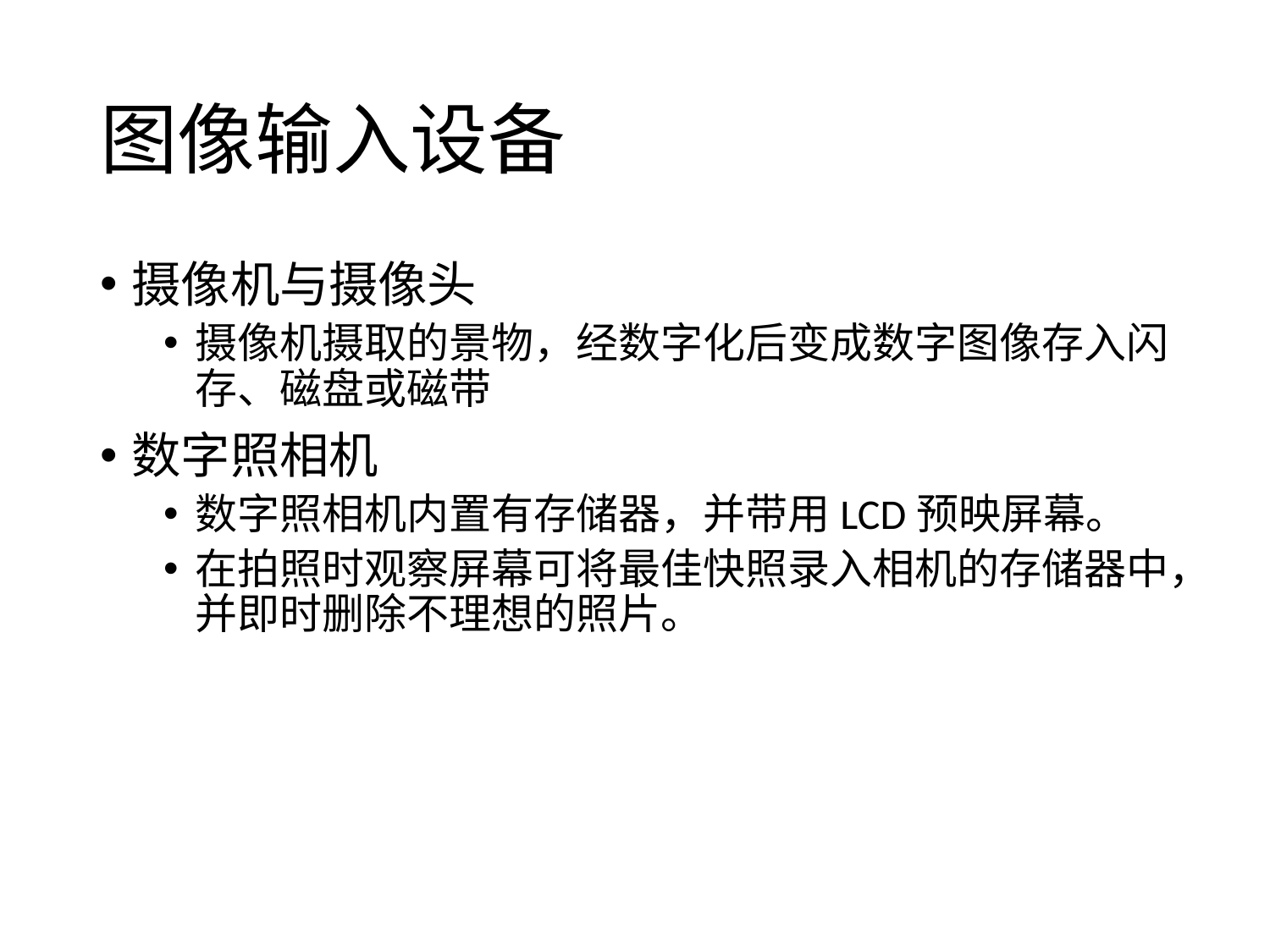

# 图像输入设备
摄像机与摄像头
摄像机摄取的景物，经数字化后变成数字图像存入闪存、磁盘或磁带
数字照相机
数字照相机内置有存储器，并带用LCD预映屏幕。
在拍照时观察屏幕可将最佳快照录入相机的存储器中，并即时删除不理想的照片。